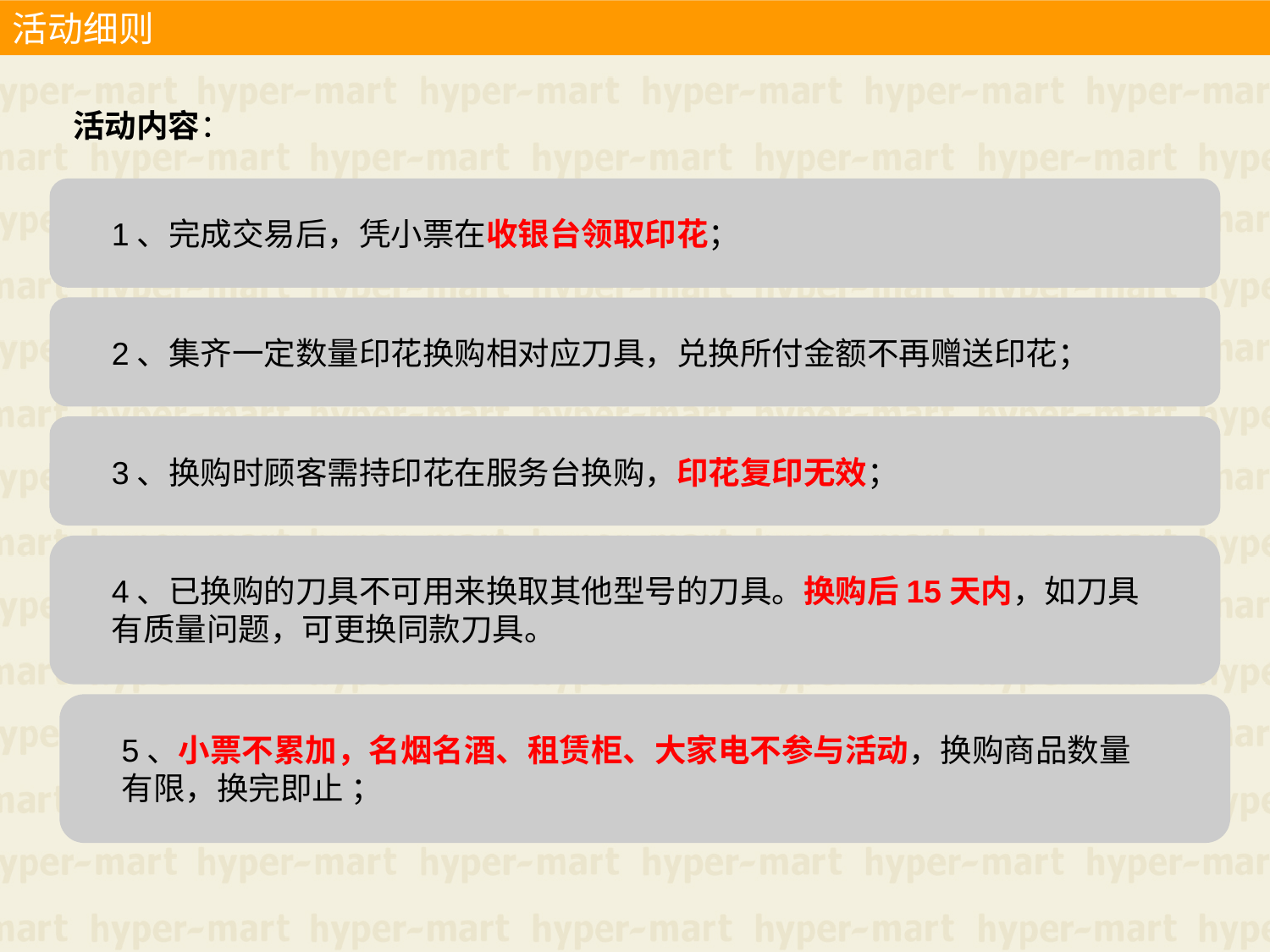

活动细则
活动内容：

1、完成交易后，凭小票在收银台领取印花；

2、集齐一定数量印花换购相对应刀具，兑换所付金额不再赠送印花；

3、换购时顾客需持印花在服务台换购，印花复印无效；

4、已换购的刀具不可用来换取其他型号的刀具。换购后15天内，如刀具有质量问题，可更换同款刀具。

5、小票不累加，名烟名酒、租赁柜、大家电不参与活动，换购商品数量有限，换完即止 ；